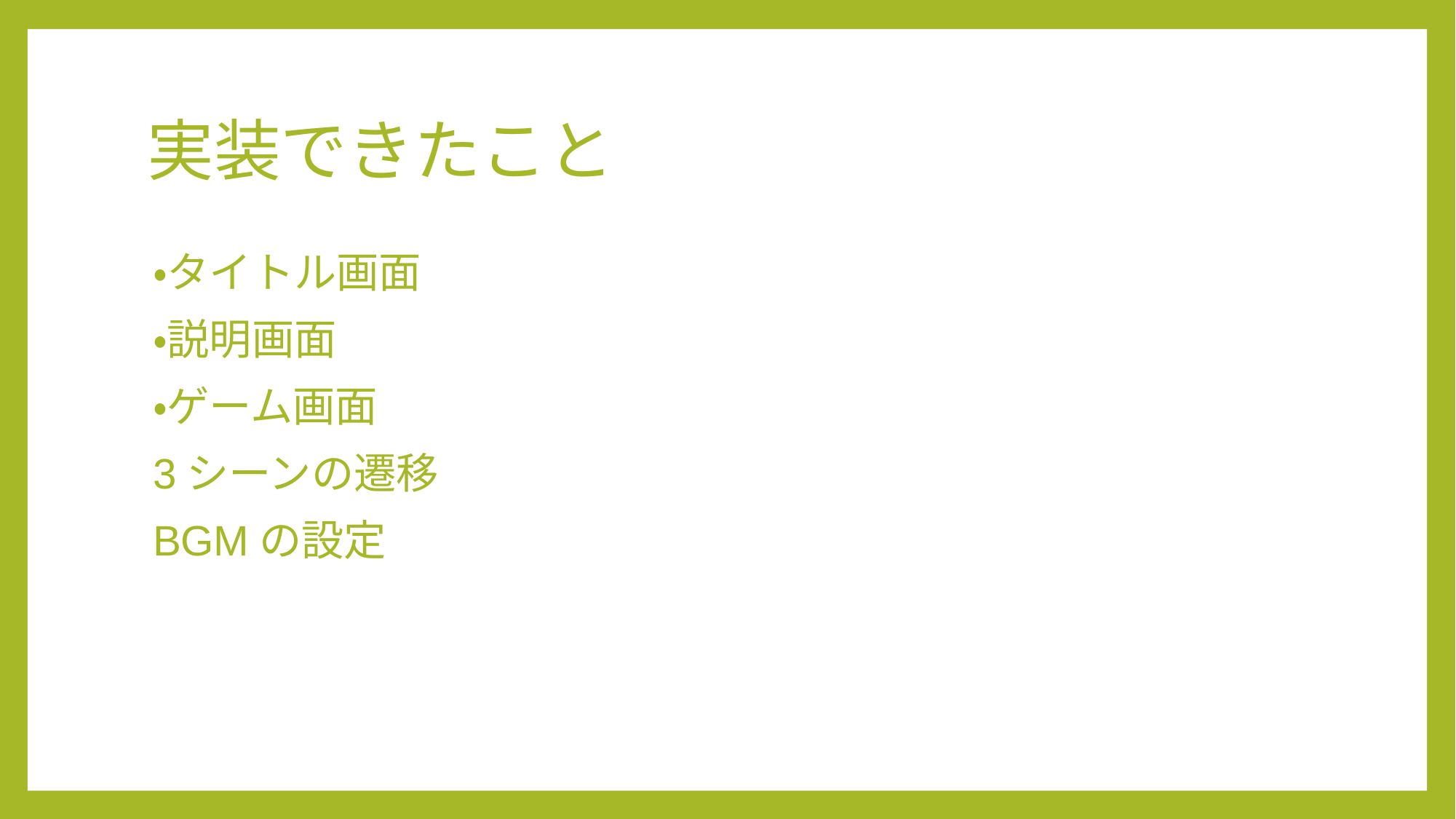

# 実装できたこと
・タイトル画面
・説明画面
・ゲーム画面
3シーンの遷移
BGMの設定